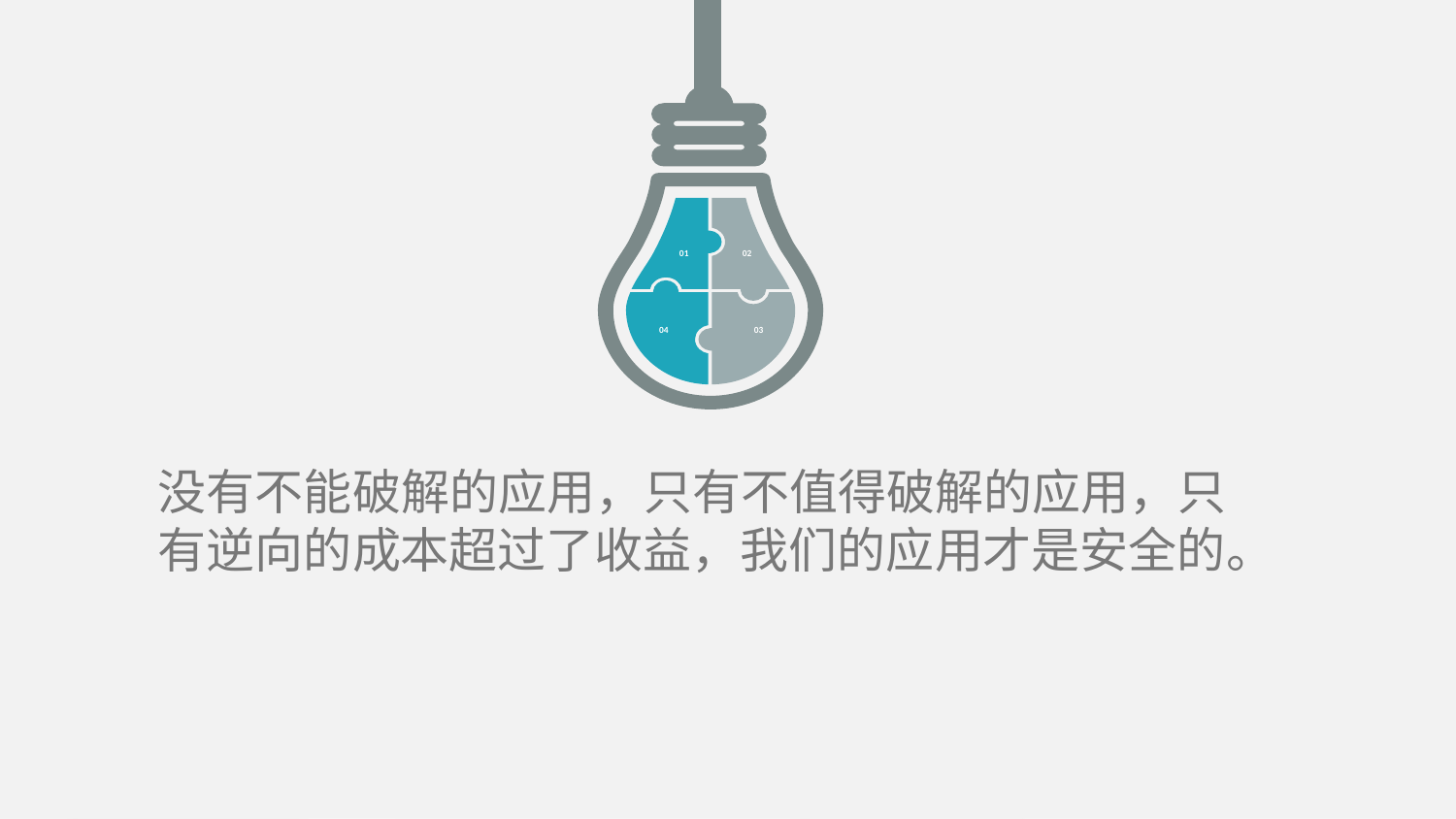

01
02

04
03
没有不能破解的应用，只有不值得破解的应用，只有逆向的成本超过了收益，我们的应用才是安全的。